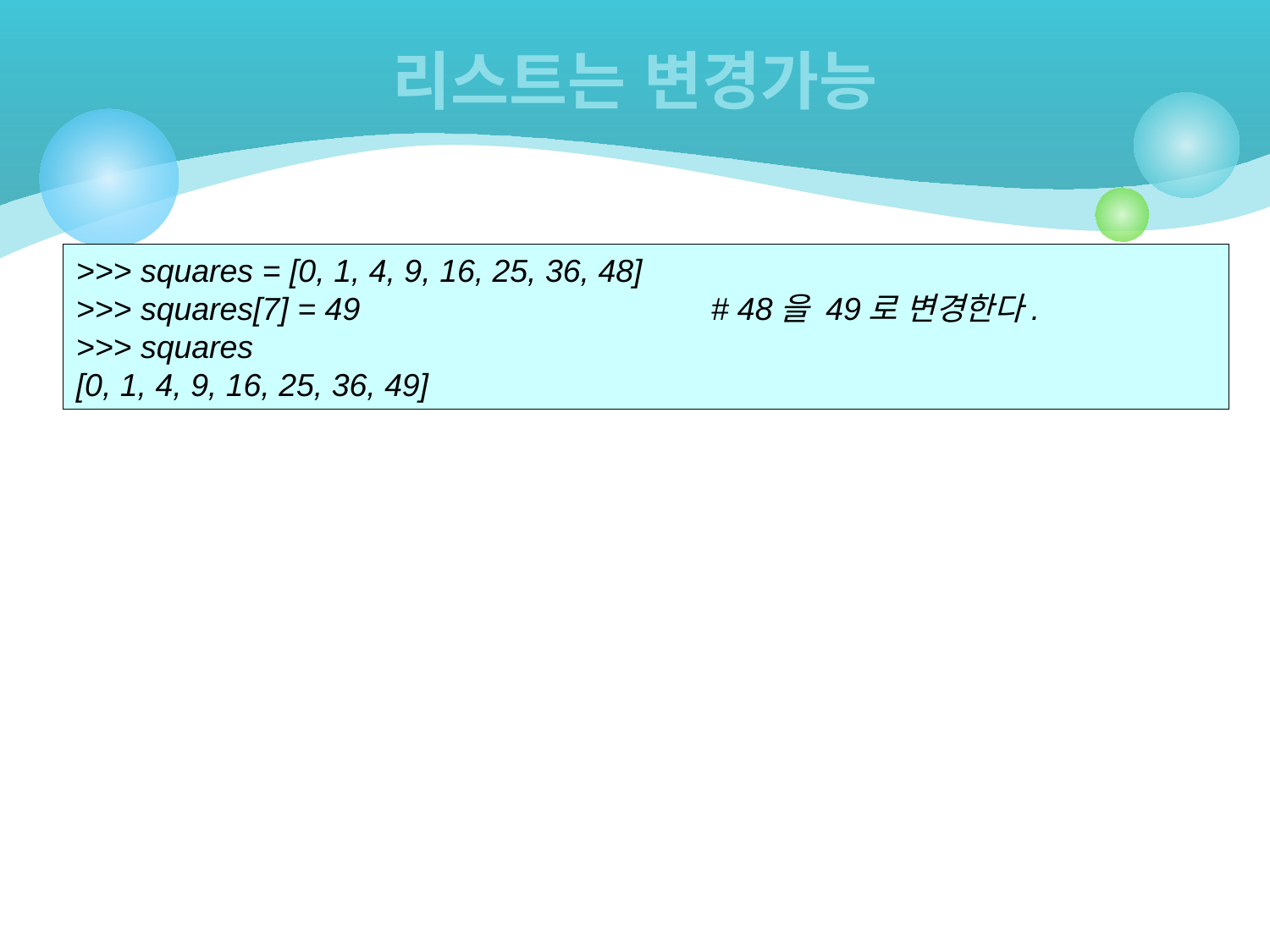

# 리스트는 변경가능
>>> squares = [0, 1, 4, 9, 16, 25, 36, 48]
>>> squares[7] = 49  			# 48을 49로 변경한다.
>>> squares
[0, 1, 4, 9, 16, 25, 36, 49]